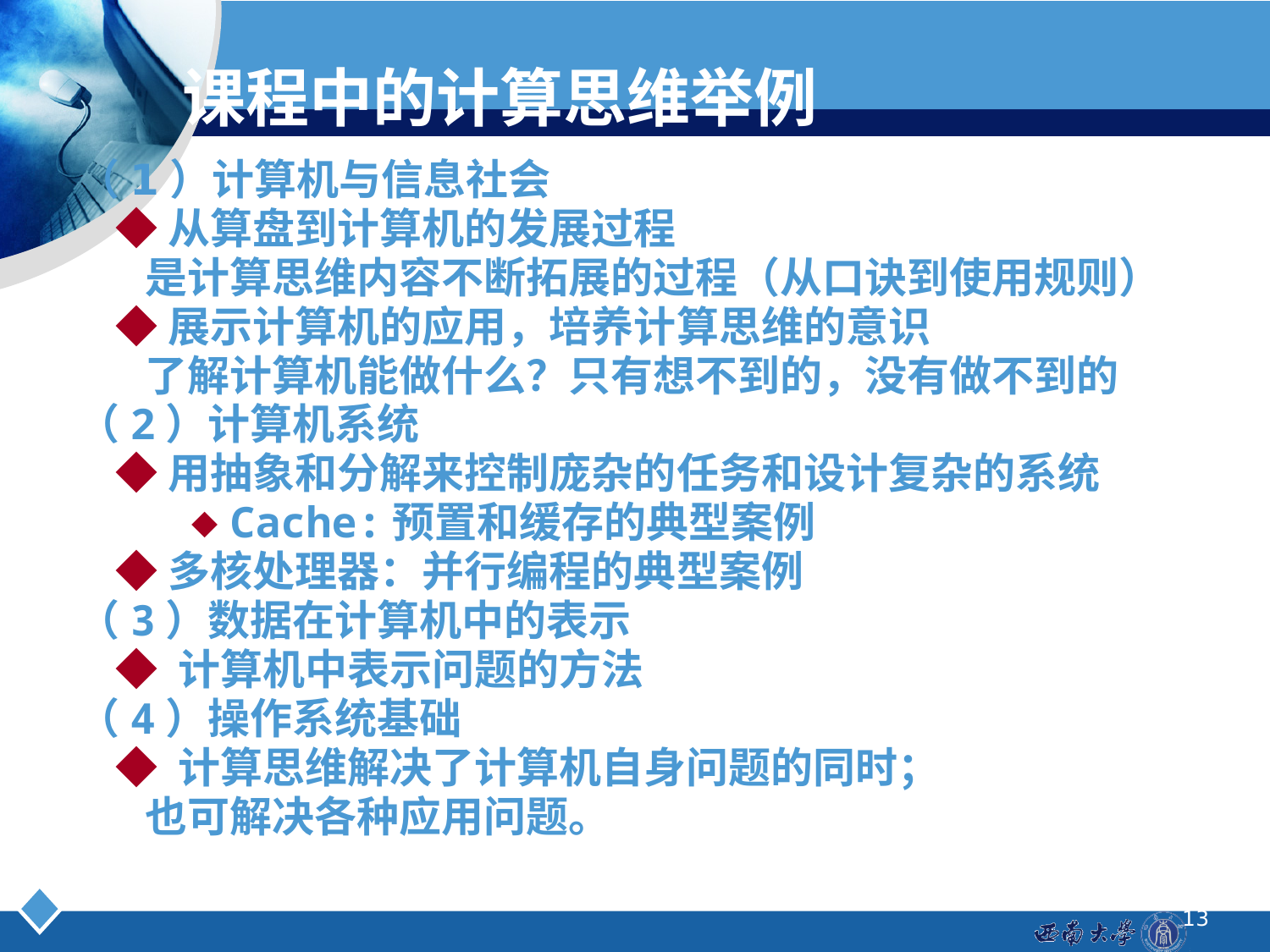

# 课程中的计算思维举例
（1）计算机与信息社会
    ◆从算盘到计算机的发展过程
      是计算思维内容不断拓展的过程（从口诀到使用规则）
    ◆展示计算机的应用，培养计算思维的意识
      了解计算机能做什么？只有想不到的，没有做不到的
（2）计算机系统
    ◆用抽象和分解来控制庞杂的任务和设计复杂的系统
    ◆Cache:预置和缓存的典型案例
    ◆多核处理器：并行编程的典型案例
（3）数据在计算机中的表示
    ◆ 计算机中表示问题的方法
（4）操作系统基础
    ◆ 计算思维解决了计算机自身问题的同时；
	 也可解决各种应用问题。
13